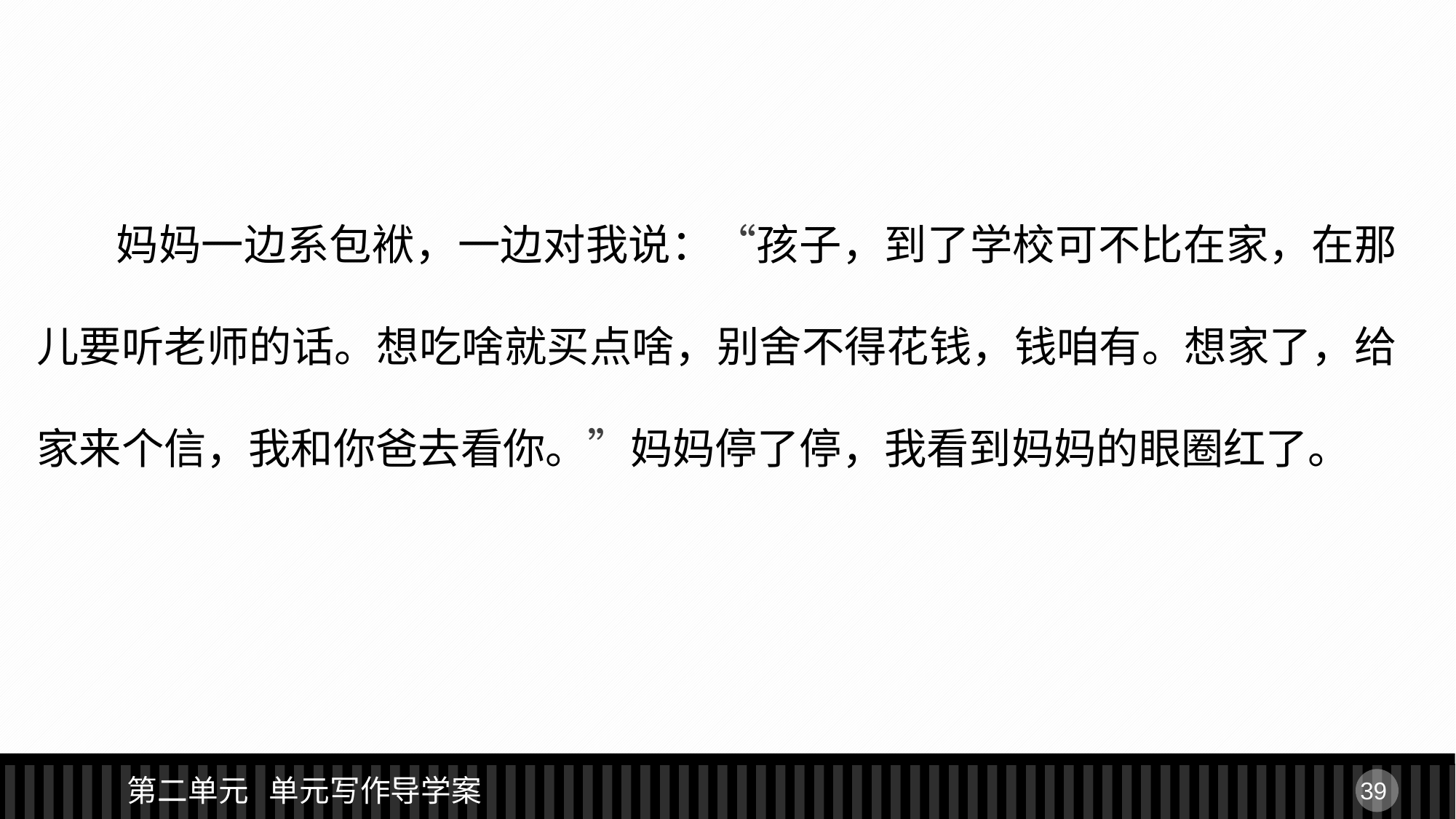

妈妈一边系包袱，一边对我说：“孩子，到了学校可不比在家，在那儿要听老师的话。想吃啥就买点啥，别舍不得花钱，钱咱有。想家了，给家来个信，我和你爸去看你。”妈妈停了停，我看到妈妈的眼圈红了。